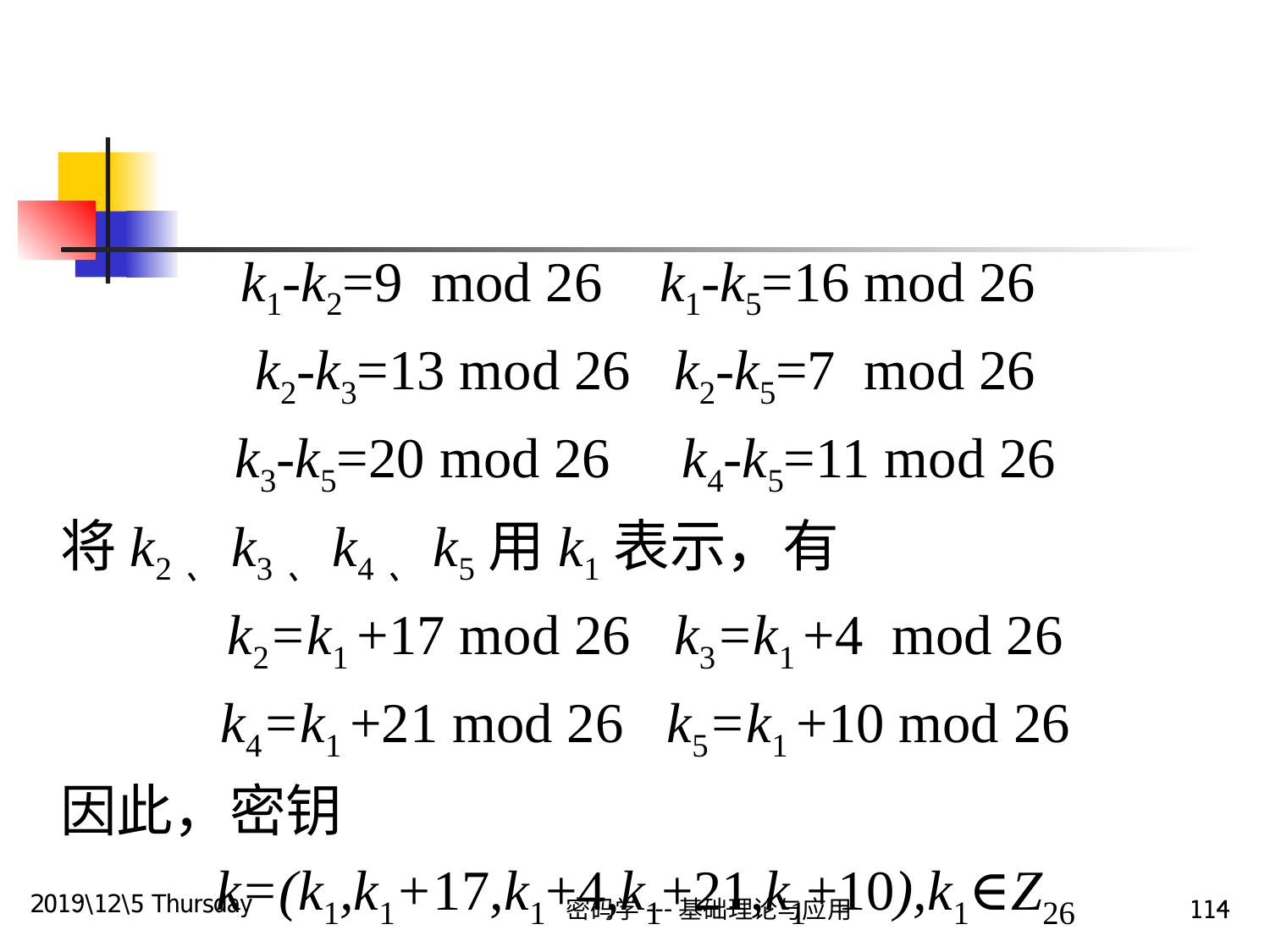

#
k1-k2=9  mod 26    k1-k5=16 mod 26
k2-k3=13 mod 26   k2-k5=7  mod 26
k3-k5=20 mod 26     k4-k5=11 mod 26
将k2、k3、k4、k5用k1表示，有
k2=k1 +17 mod 26   k3=k1 +4  mod 26
k4=k1 +21 mod 26   k5=k1 +10 mod 26
因此，密钥
k=(k1,k1+17,k1+4,k1+21,k1+10),k1∈Z26

密码学---基础理论与应用
114
2019\12\5 Thursday